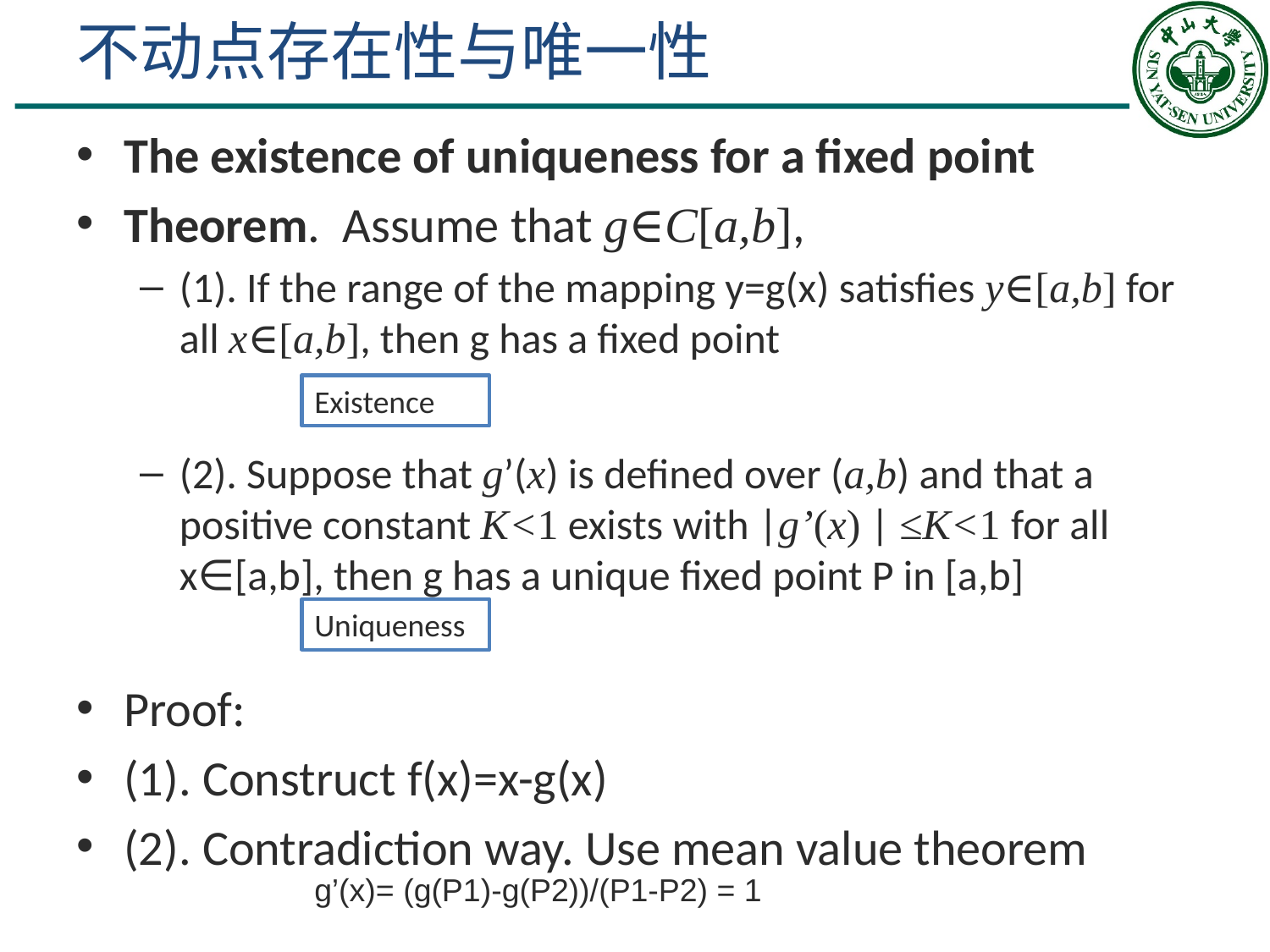

# 不动点存在性与唯一性
The existence of uniqueness for a fixed point
Theorem.  Assume that g∈C[a,b],
(1). If the range of the mapping y=g(x) satisfies y∈[a,b] for all x∈[a,b], then g has a fixed point

(2). Suppose that g’(x) is defined over (a,b) and that a positive constant K<1 exists with |g’(x) | ≤K<1 for all x∈[a,b], then g has a unique fixed point P in [a,b]

Proof:
(1). Construct f(x)=x-g(x)
(2). Contradiction way. Use mean value theorem

Existence
Uniqueness
g’(x)= (g(P1)-g(P2))/(P1-P2) = 1